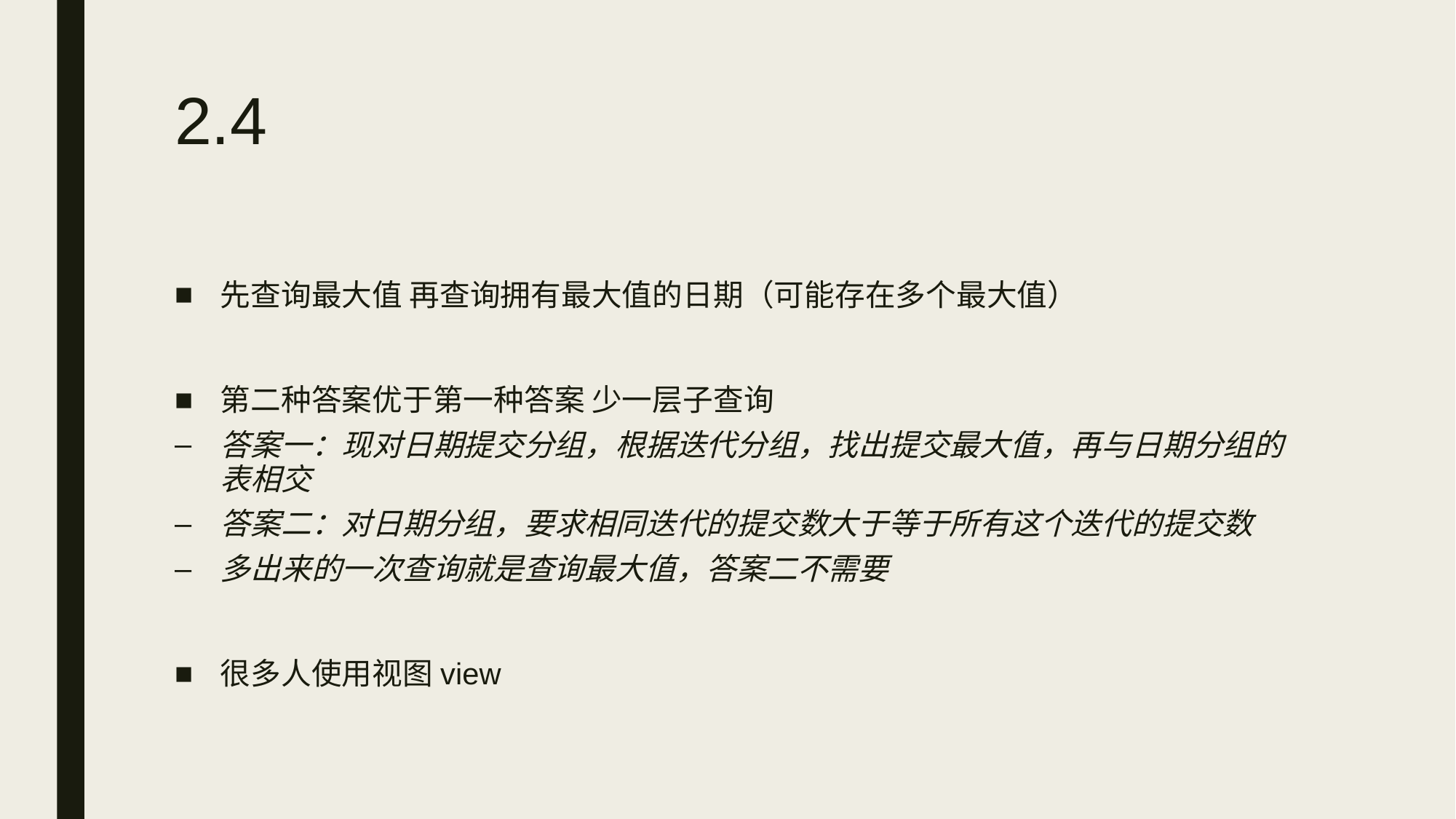

# 2.4
先查询最大值 再查询拥有最大值的日期（可能存在多个最大值）

第二种答案优于第一种答案 少一层子查询
答案一：现对日期提交分组，根据迭代分组，找出提交最大值，再与日期分组的表相交
答案二：对日期分组，要求相同迭代的提交数大于等于所有这个迭代的提交数
多出来的一次查询就是查询最大值，答案二不需要

很多人使用视图view